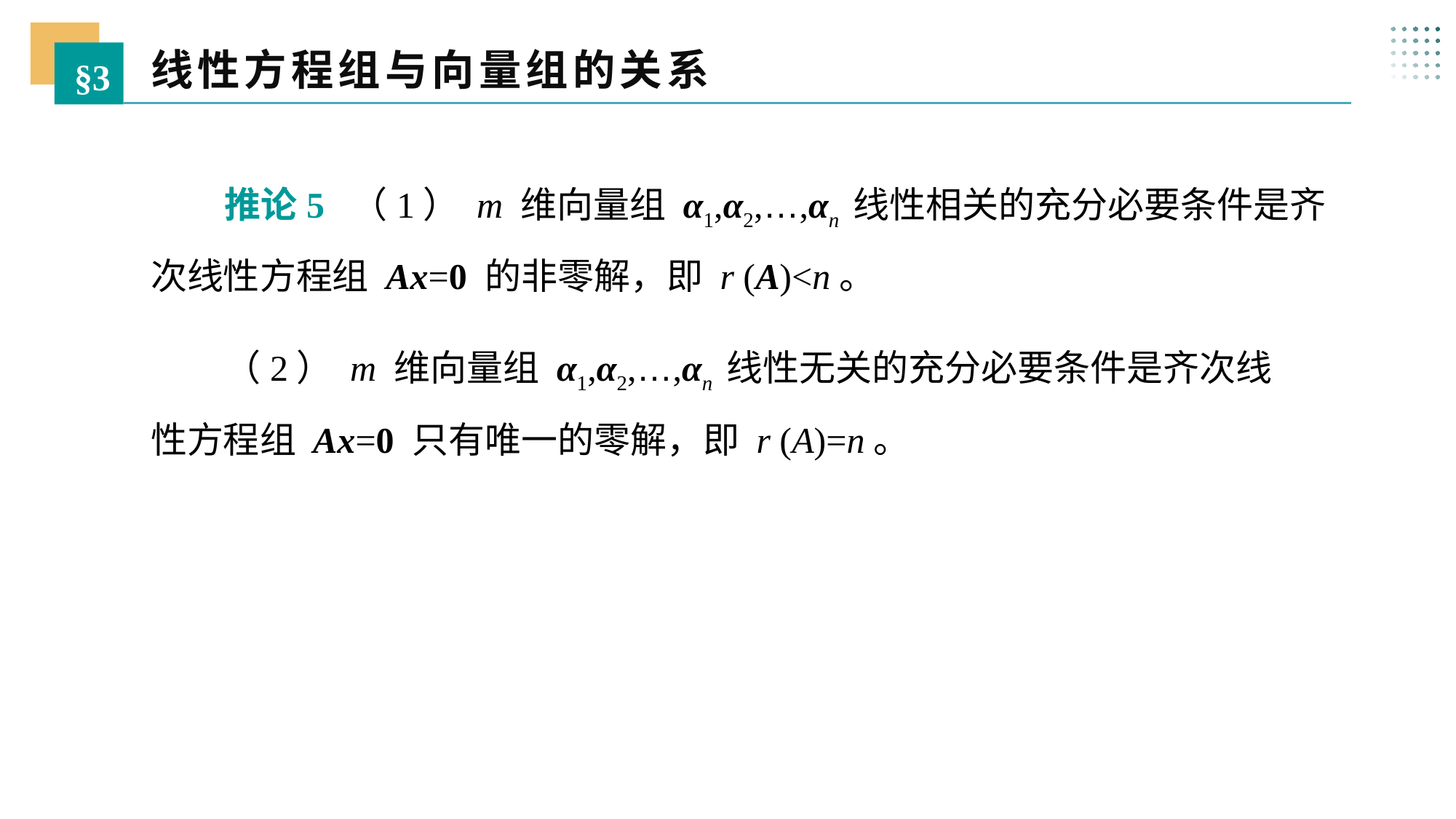

线性方程组与向量组的关系
§3
        推论5  （1） m 维向量组 α1,α2,…,αn 线性相关的充分必要条件是齐次线性方程组 Ax=0 的非零解，即 r (A)<n。
        （2） m 维向量组 α1,α2,…,αn 线性无关的充分必要条件是齐次线性方程组 Ax=0 只有唯一的零解，即 r (A)=n。